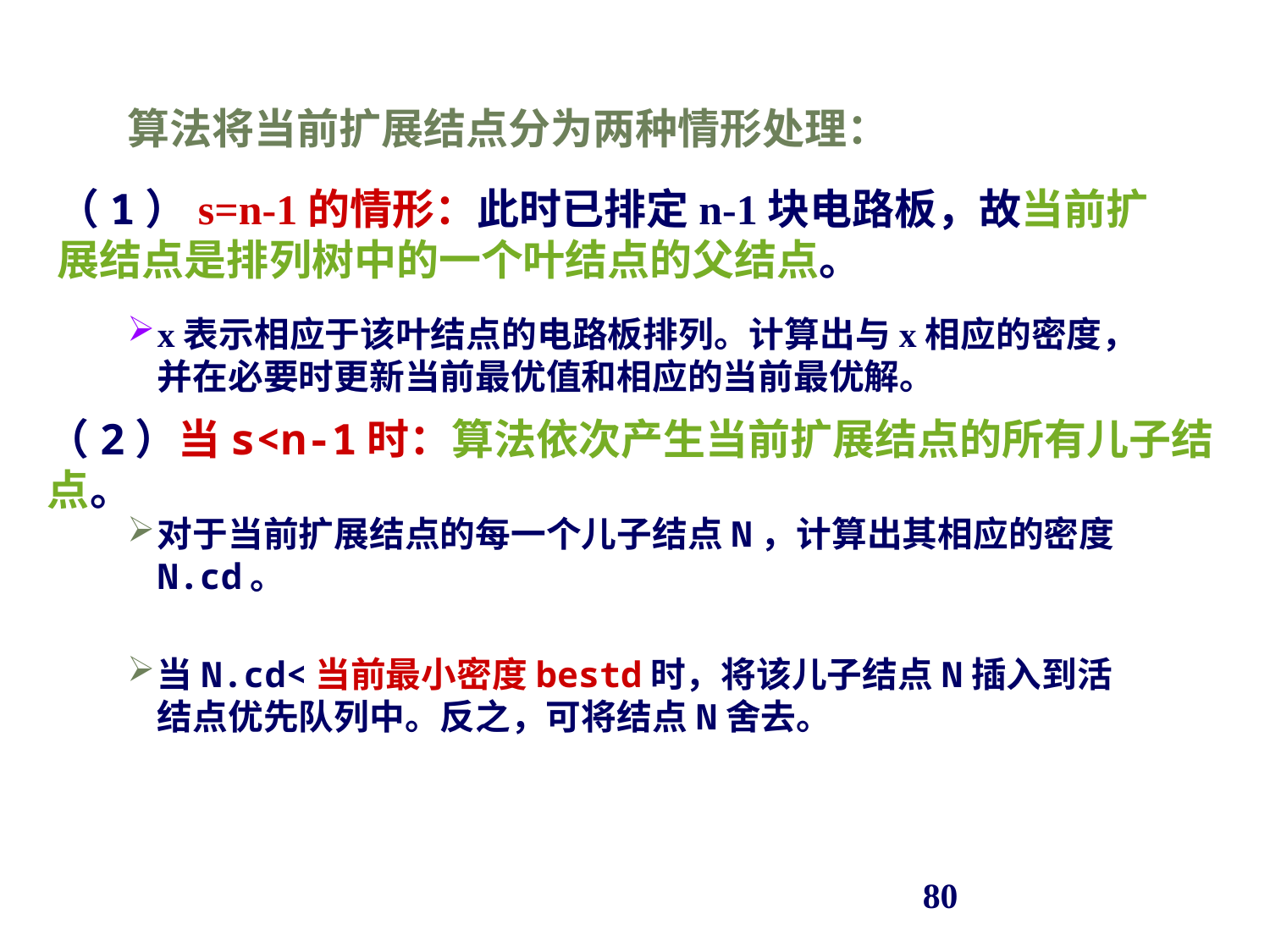

#
算法将当前扩展结点分为两种情形处理：
（1）s=n-1的情形：此时已排定n-1块电路板，故当前扩展结点是排列树中的一个叶结点的父结点。
x表示相应于该叶结点的电路板排列。计算出与x相应的密度，并在必要时更新当前最优值和相应的当前最优解。
（2）当s<n-1时：算法依次产生当前扩展结点的所有儿子结点。
对于当前扩展结点的每一个儿子结点N，计算出其相应的密度N.cd。
当N.cd<当前最小密度bestd时，将该儿子结点N插入到活结点优先队列中。反之，可将结点N舍去。
80